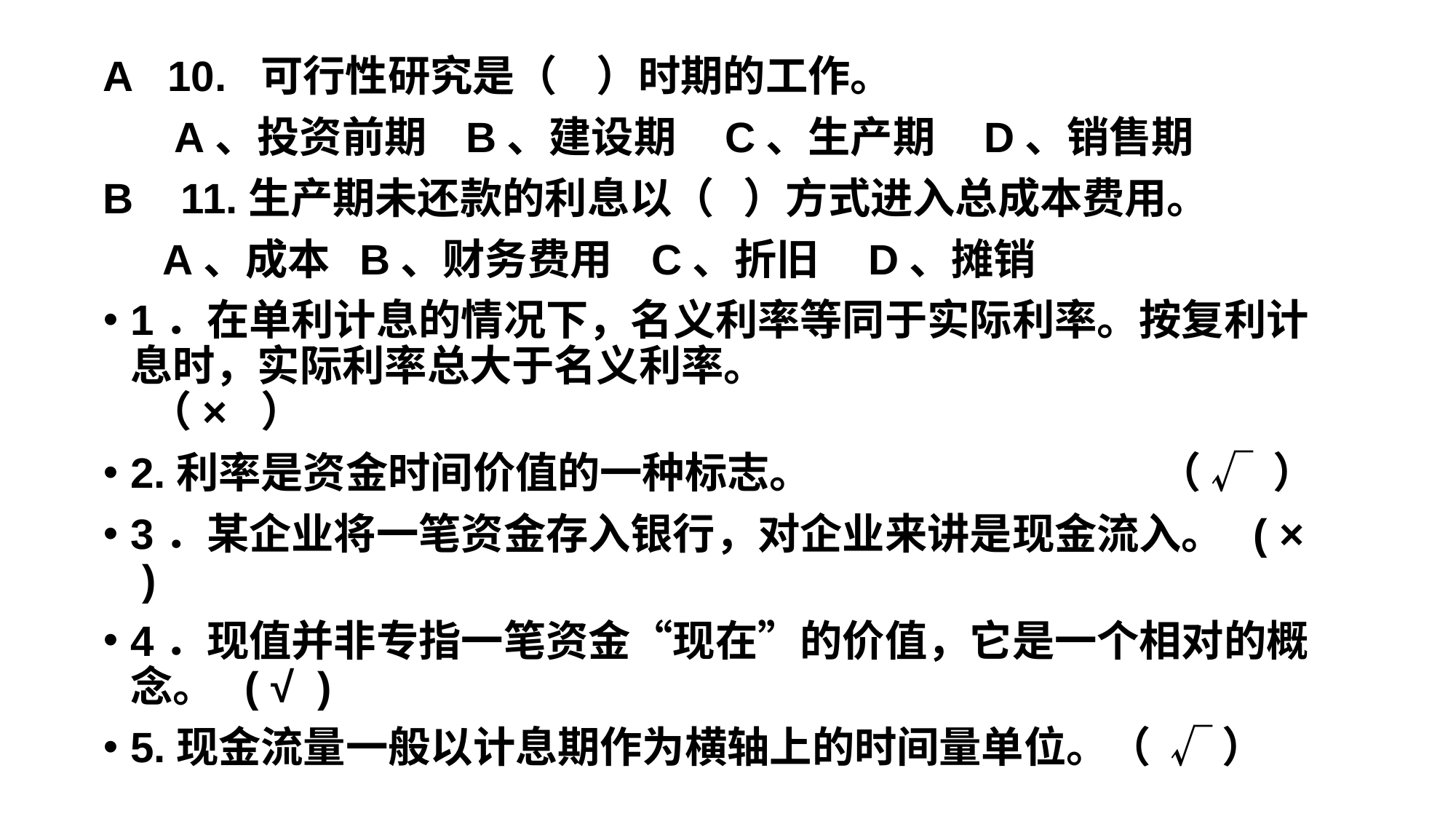

A   10.  可行性研究是（    ）时期的工作。
      A、投资前期   B、建设期    C、生产期    D、销售期
B    11.生产期未还款的利息以（   ）方式进入总成本费用。
     A、成本  B、财务费用   C、折旧    D、摊销
1．在单利计息的情况下，名义利率等同于实际利率。按复利计息时，实际利率总大于名义利率。                                                              （×  ）
2.利率是资金时间价值的一种标志。                                    （ √  ）
3．某企业将一笔资金存入银行，对企业来讲是现金流入。  ( ×  )
4．现值并非专指一笔资金“现在”的价值，它是一个相对的概念。  ( √  )
5.现金流量一般以计息期作为横轴上的时间量单位。（  √ ）